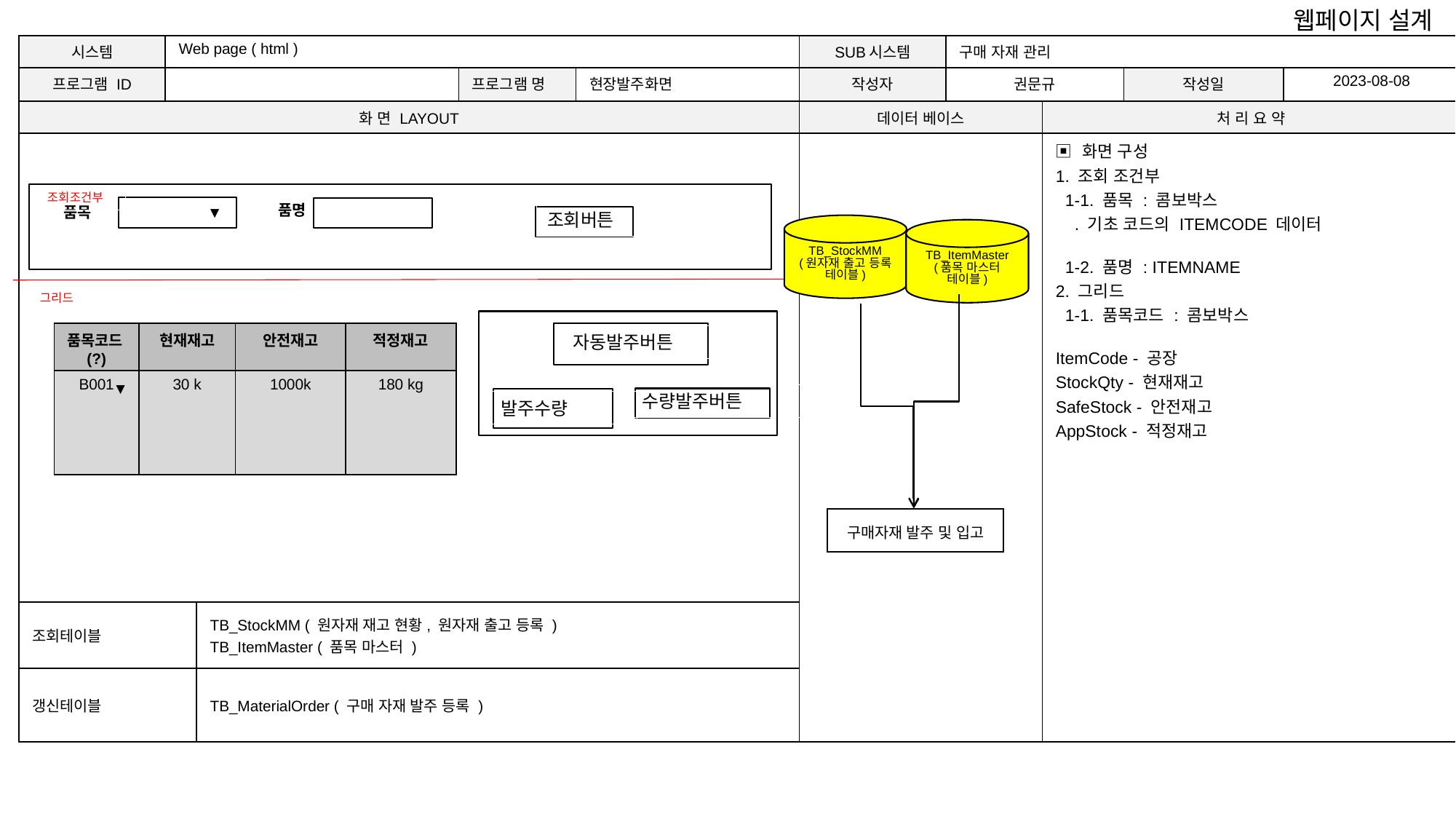

웹페이지 설계
| 시스템 | Web page ( html ) |  |  |  | SUB시스템 | 구매 자재 관리 |  |  |  |
| --- | --- | --- | --- | --- | --- | --- | --- | --- | --- |
| 프로그램 ID |  |  | 프로그램 명 | 현장발주화면 | 작성자 | 권문규 |  | 작성일 | 2023-08-08 |
| 화 면 LAYOUT |  |  |  |  | 데이터 베이스 |  | 처 리 요 약 |  |  |
|  |  |  |  |  |  |  | ▣ 화면 구성 1. 조회 조건부 1-1. 품목 : 콤보박스 . 기초 코드의 ITEMCODE 데이터 1-2. 품명 : ITEMNAME 2. 그리드 1-1. 품목코드 : 콤보박스 ItemCode - 공장 StockQty - 현재재고 SafeStock - 안전재고 AppStock - 적정재고 |  |  |
| 조회테이블 |  | TB\_StockMM ( 원자재 재고 현황, 원자재 출고 등록 ) TB\_ItemMaster ( 품목 마스터 ) |  |  |  |  |  |  |  |
| 갱신테이블 |  | TB\_MaterialOrder ( 구매 자재 발주 등록 ) |  |  |  |  |  |  |  |

조회조건부
품명
품목

▼

조회버튼

TB_StockMM
(원자재 출고 등록 테이블)
TB_ItemMaster
(품목 마스터 테이블)
그리드

| 품목코드(?) | 현재재고 | 안전재고 | 적정재고 |
| --- | --- | --- | --- |
| B001 | 30 k | 1000k | 180 kg |

자동발주버튼
▼
수량발주버튼

발주수량
구매자재 발주 및 입고